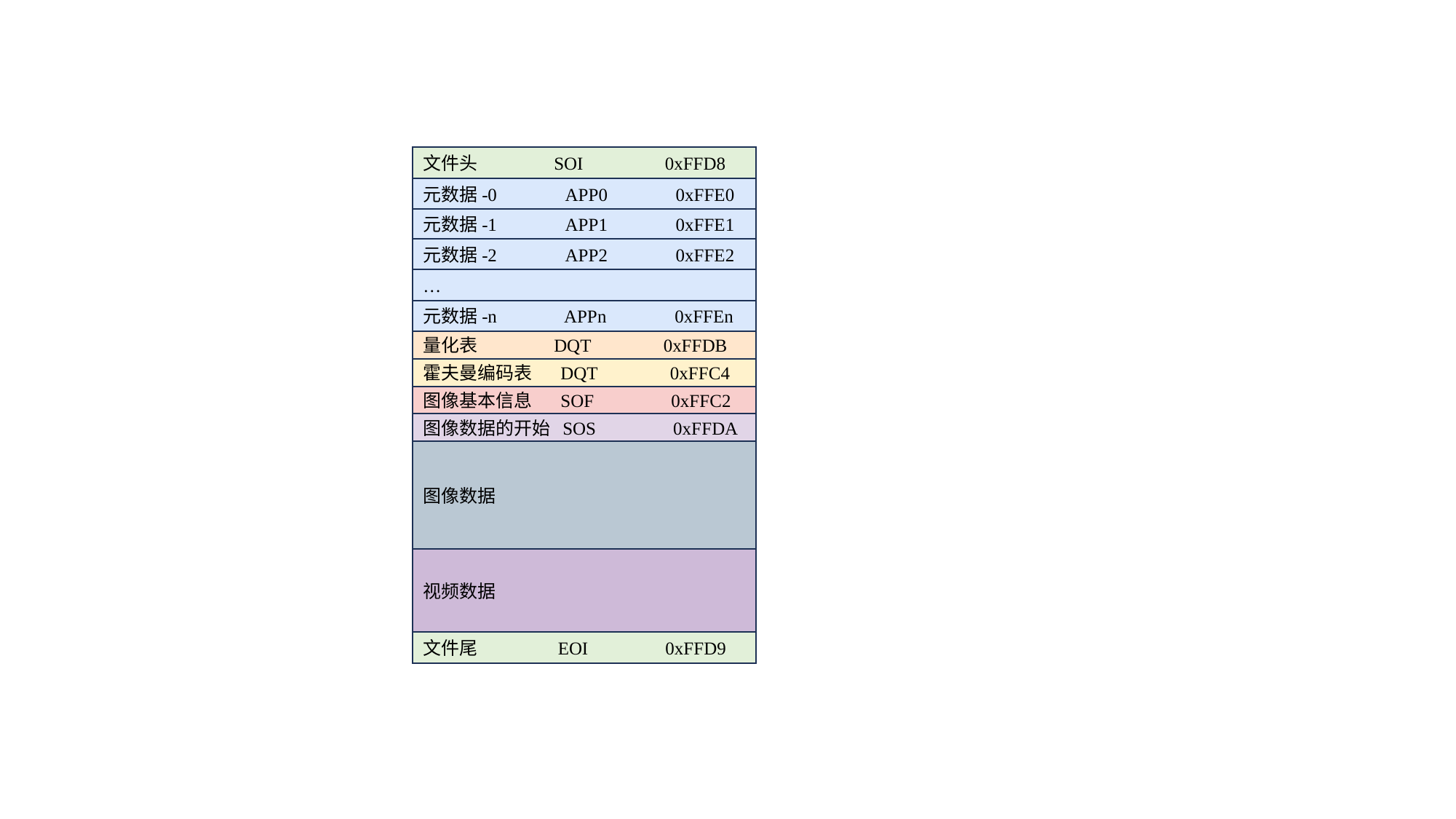

文件头                  SOI                  0xFFD8
元数据-0               APP0               0xFFE0
元数据-1               APP1               0xFFE1
元数据-2               APP2               0xFFE2
…
元数据-n               APPn               0xFFEn
量化表                  DQT                0xFFDB
霍夫曼编码表      DQT                0xFFC4
图像基本信息      SOF                 0xFFC2
图像数据的开始  SOS                 0xFFDA
图像数据
视频数据
文件尾                   EOI                 0xFFD9